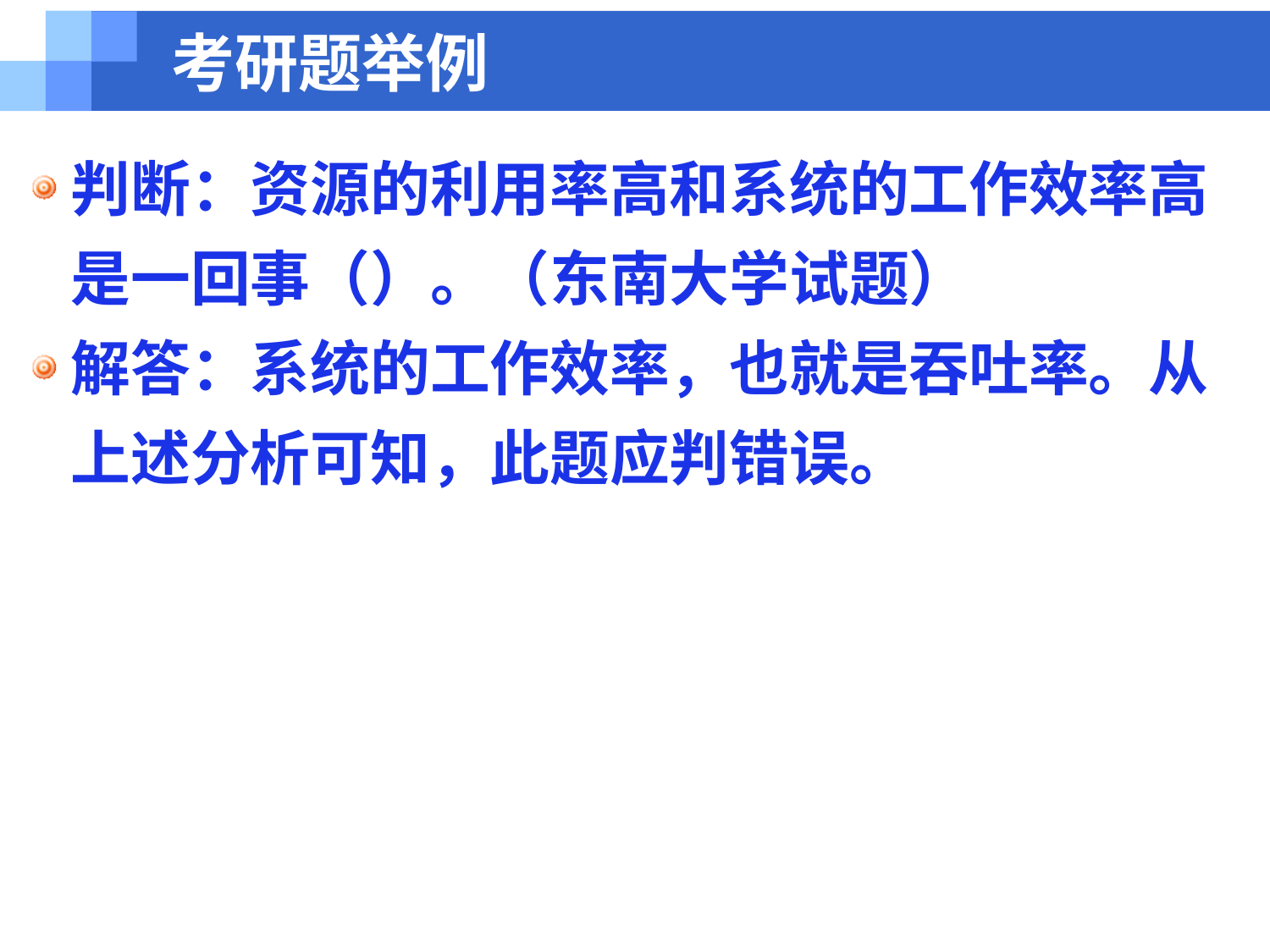

# 考研题举例
判断：资源的利用率高和系统的工作效率高是一回事（）。（东南大学试题）
解答：系统的工作效率，也就是吞吐率。从上述分析可知，此题应判错误。